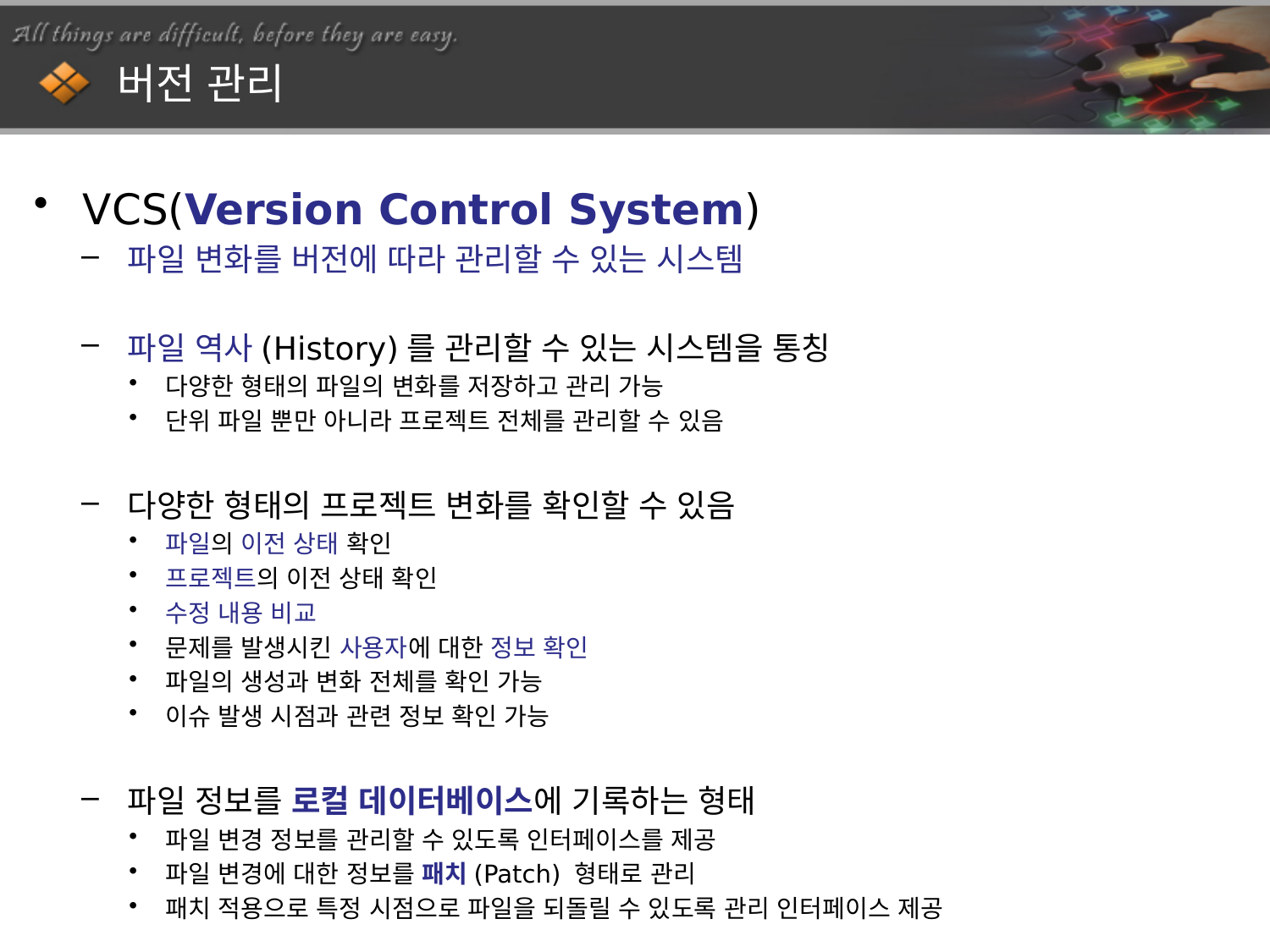

# 버전 관리
 VCS(Version Control System)
 파일 변화를 버전에 따라 관리할 수 있는 시스템

 파일 역사(History)를 관리할 수 있는 시스템을 통칭
 다양한 형태의 파일의 변화를 저장하고 관리 가능
 단위 파일 뿐만 아니라 프로젝트 전체를 관리할 수 있음

 다양한 형태의 프로젝트 변화를 확인할 수 있음
 파일의 이전 상태 확인
 프로젝트의 이전 상태 확인
 수정 내용 비교
 문제를 발생시킨 사용자에 대한 정보 확인
 파일의 생성과 변화 전체를 확인 가능
 이슈 발생 시점과 관련 정보 확인 가능

 파일 정보를 로컬 데이터베이스에 기록하는 형태
 파일 변경 정보를 관리할 수 있도록 인터페이스를 제공
 파일 변경에 대한 정보를 패치(Patch) 형태로 관리
 패치 적용으로 특정 시점으로 파일을 되돌릴 수 있도록 관리 인터페이스 제공